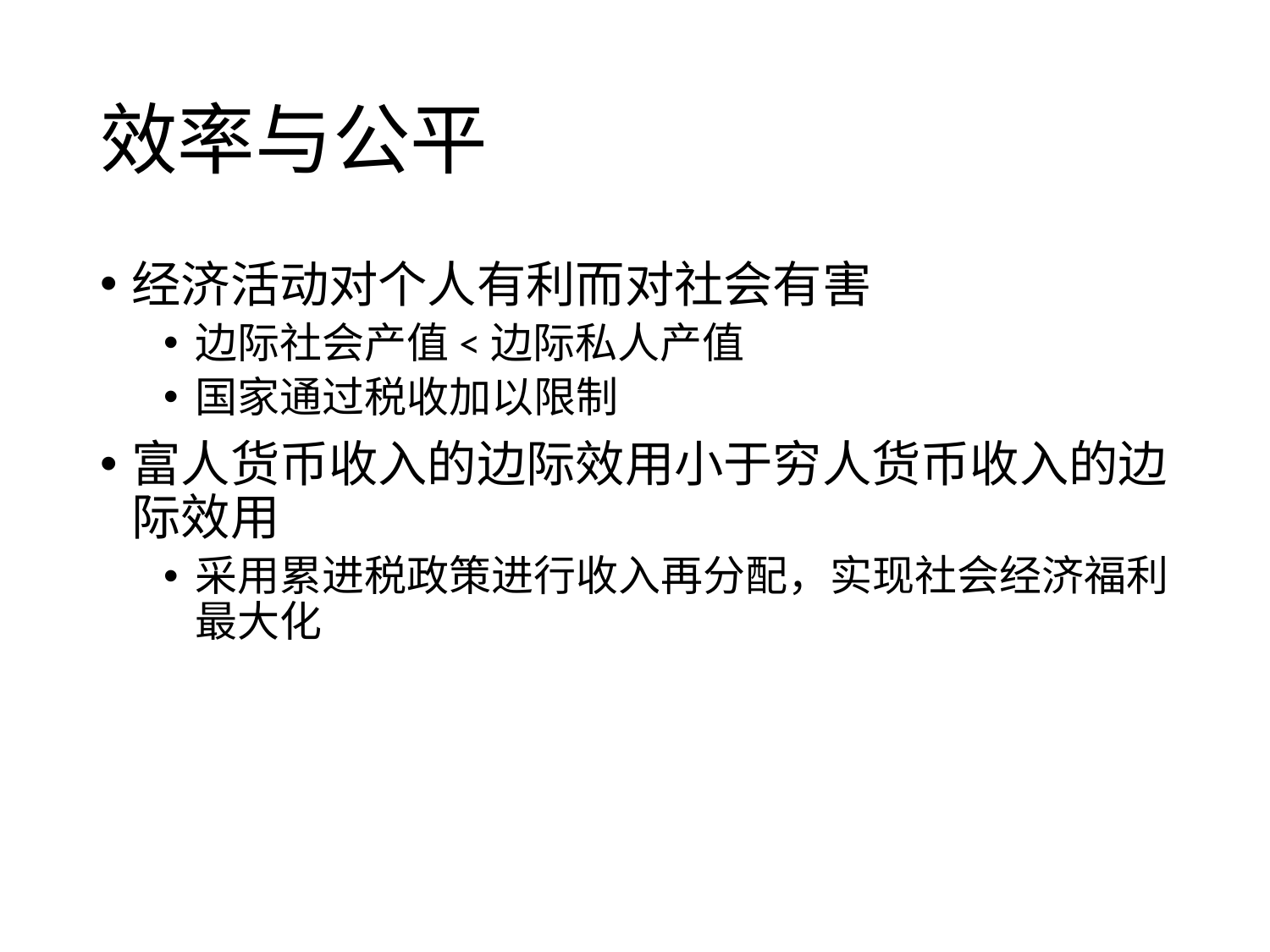

# 效率与公平
经济活动对个人有利而对社会有害
边际社会产值<边际私人产值
国家通过税收加以限制
富人货币收入的边际效用小于穷人货币收入的边际效用
采用累进税政策进行收入再分配，实现社会经济福利最大化